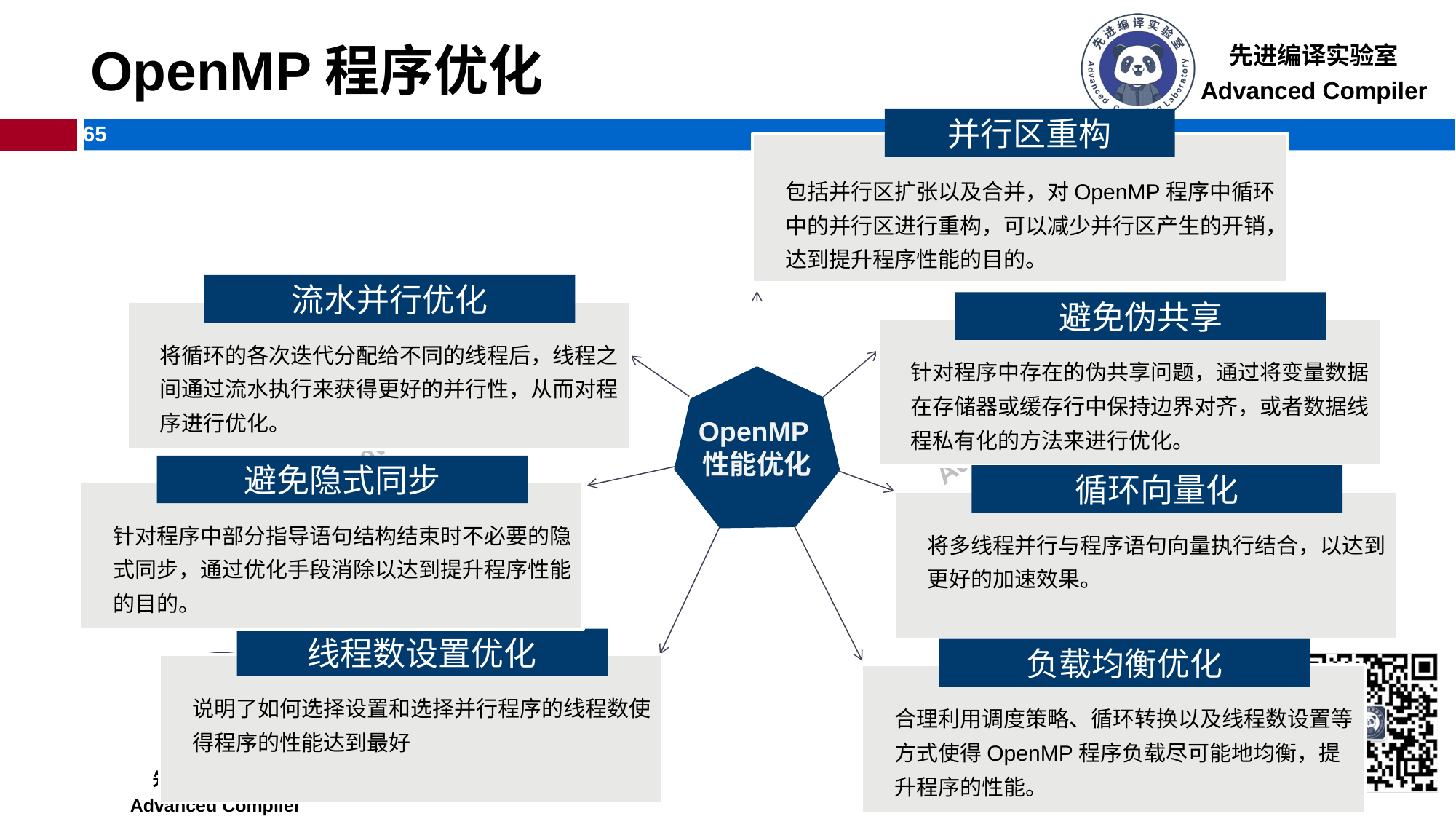

# OpenMP程序优化
并行区重构

包括并行区扩张以及合并，对OpenMP程序中循环中的并行区进行重构，可以减少并行区产生的开销，达到提升程序性能的目的。
流水并行优化
避免伪共享

将循环的各次迭代分配给不同的线程后，线程之间通过流水执行来获得更好的并行性，从而对程序进行优化。
针对程序中存在的伪共享问题，通过将变量数据在存储器或缓存行中保持边界对齐，或者数据线程私有化的方法来进行优化。

OpenMP性能优化
避免隐式同步
循环向量化

针对程序中部分指导语句结构结束时不必要的隐式同步，通过优化手段消除以达到提升程序性能的目的。
将多线程并行与程序语句向量执行结合，以达到更好的加速效果。
线程数设置优化
负载均衡优化

说明了如何选择设置和选择并行程序的线程数使得程序的性能达到最好
合理利用调度策略、循环转换以及线程数设置等方式使得OpenMP程序负载尽可能地均衡，提升程序的性能。